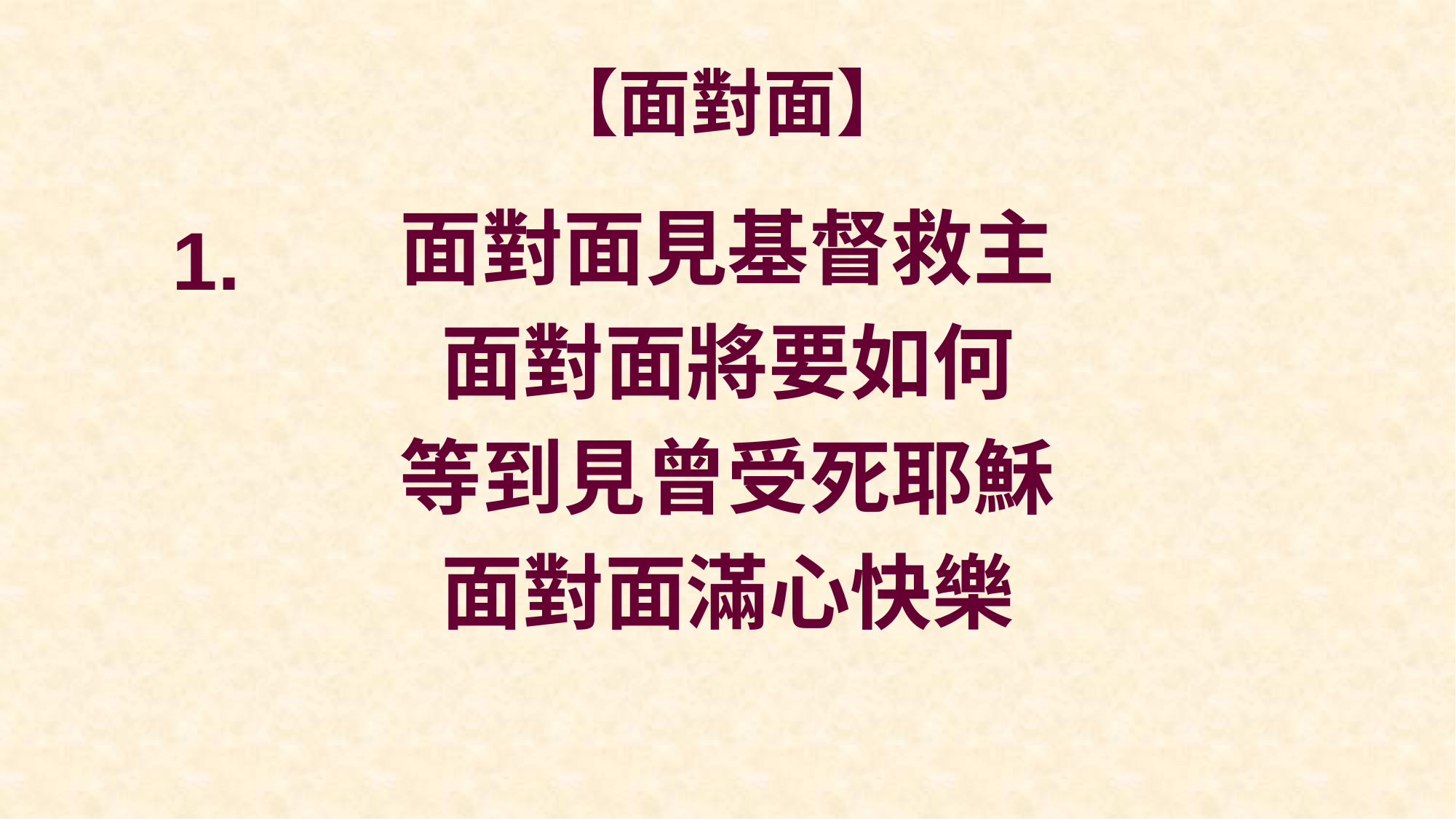

# 【面對面】
面對面見基督救主
面對面將要如何
等到見曾受死耶穌
面對面滿心快樂
1.